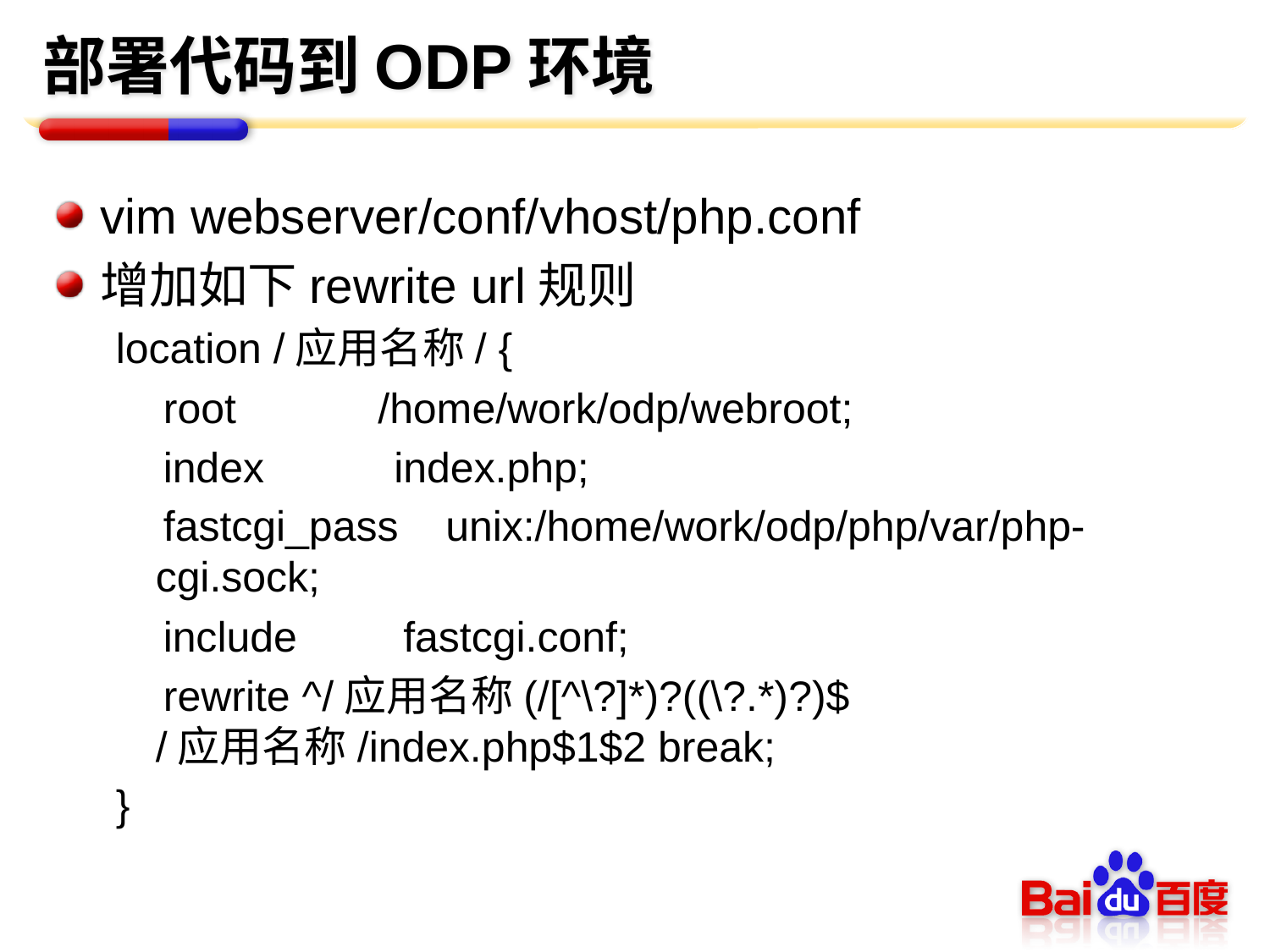

# 部署代码到ODP环境
vim webserver/conf/vhost/php.conf
增加如下rewrite url规则
location /应用名称/ {
    root            /home/work/odp/webroot;
    index           index.php;
    fastcgi_pass    unix:/home/work/odp/php/var/php-cgi.sock;
    include         fastcgi.conf;
    rewrite ^/应用名称(/[^\?]*)?((\?.*)?)$ /应用名称/index.php$1$2 break;
}